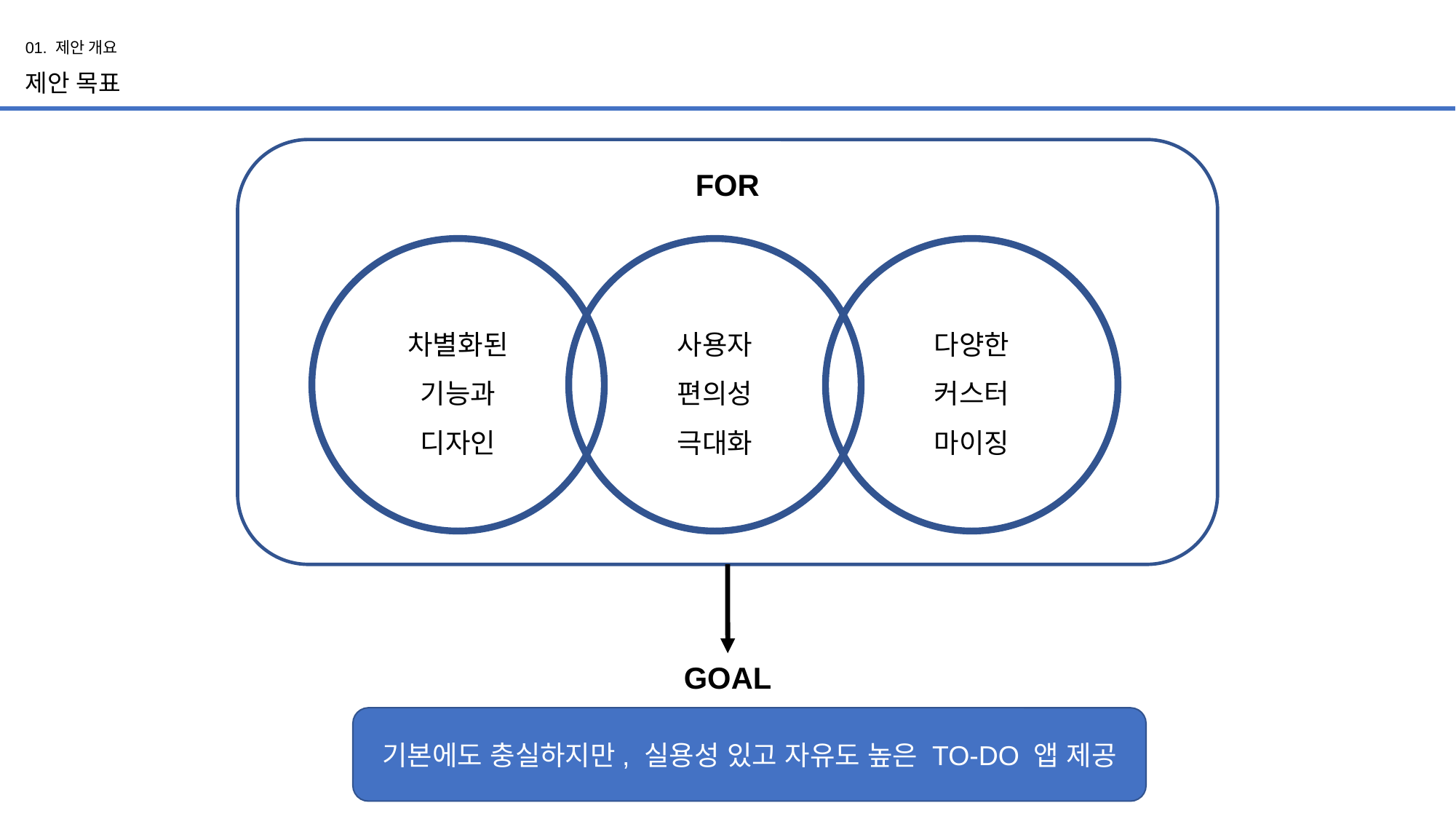

01. 제안 개요
제안 목표
FOR
차별화된
기능과
디자인
다양한
커스터
마이징
사용자
편의성
극대화
GOAL
기본에도 충실하지만, 실용성 있고 자유도 높은 TO-DO 앱 제공